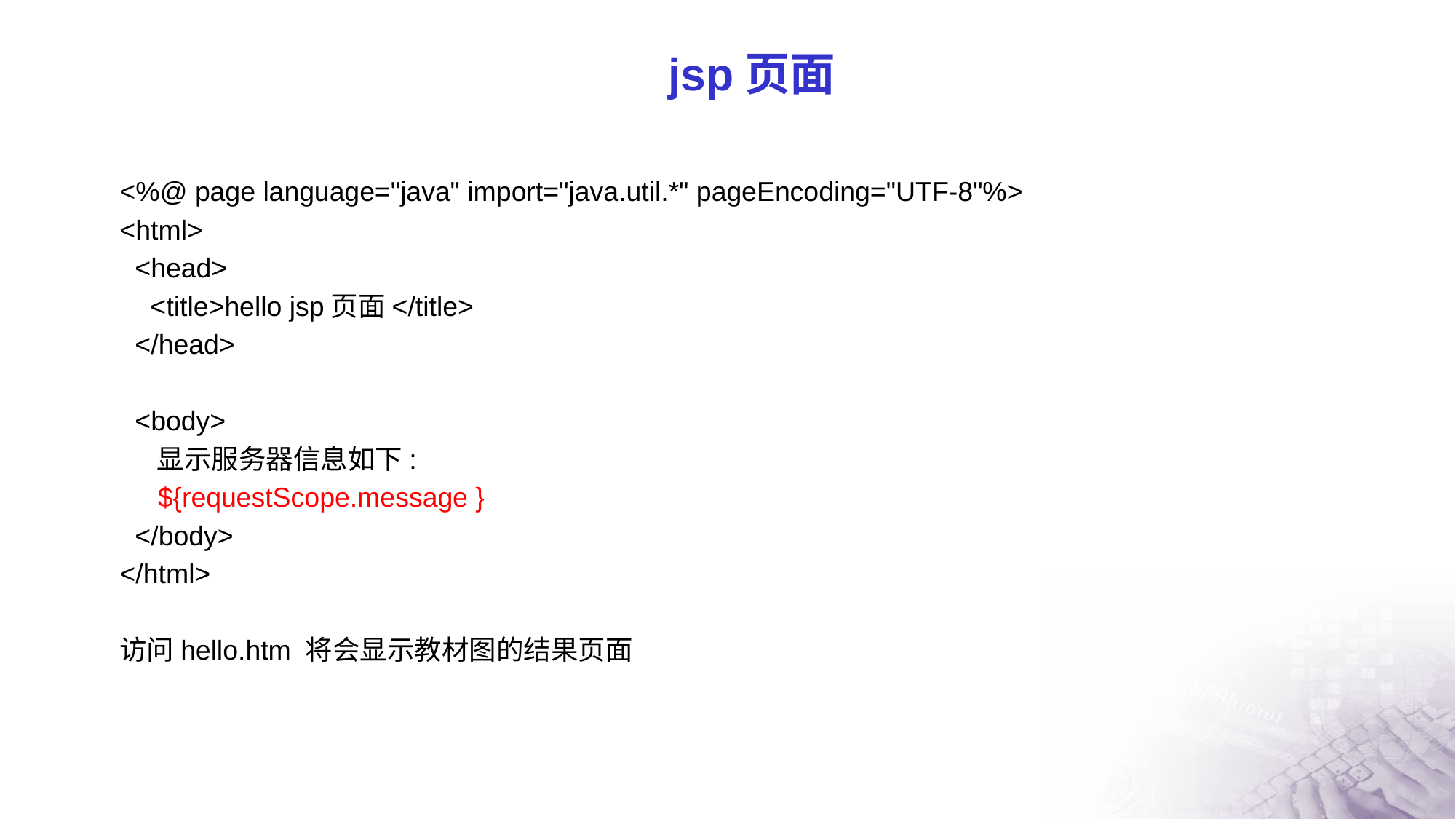

# jsp页面
<%@ page language="java" import="java.util.*" pageEncoding="UTF-8"%>
<html>
  <head>
    <title>hello jsp页面</title>
  </head>

  <body>
     显示服务器信息如下:
     ${requestScope.message }
  </body>
</html>

访问hello.htm 将会显示教材图的结果页面